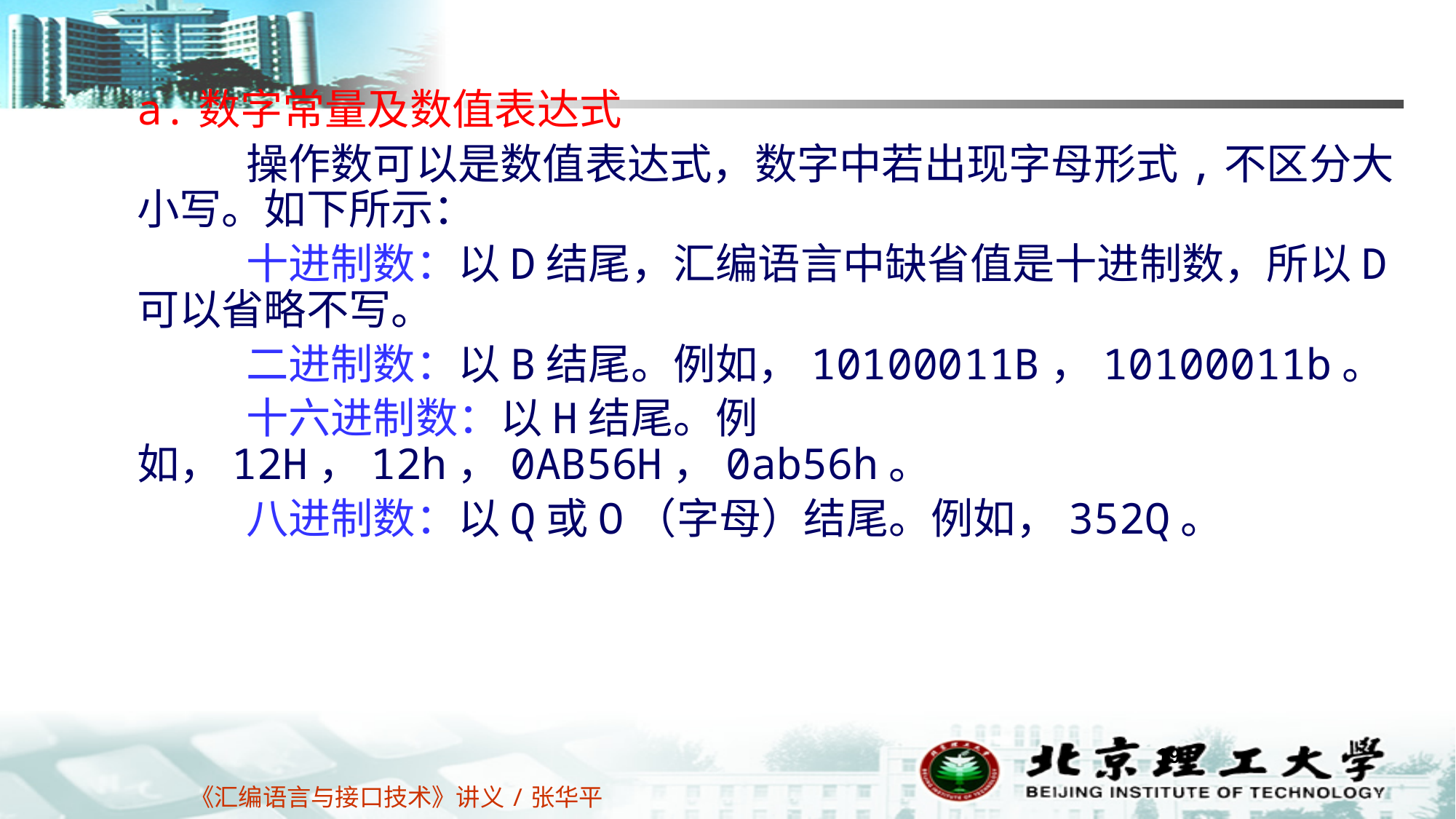

a.数字常量及数值表达式
	操作数可以是数值表达式，数字中若出现字母形式,不区分大小写。如下所示：
	十进制数：以D结尾，汇编语言中缺省值是十进制数，所以D可以省略不写。
	二进制数：以B结尾。例如，10100011B，10100011b。
	十六进制数：以H结尾。例如，12H，12h，0AB56H，0ab56h。
	八进制数：以Q或O（字母）结尾。例如，352Q。
19